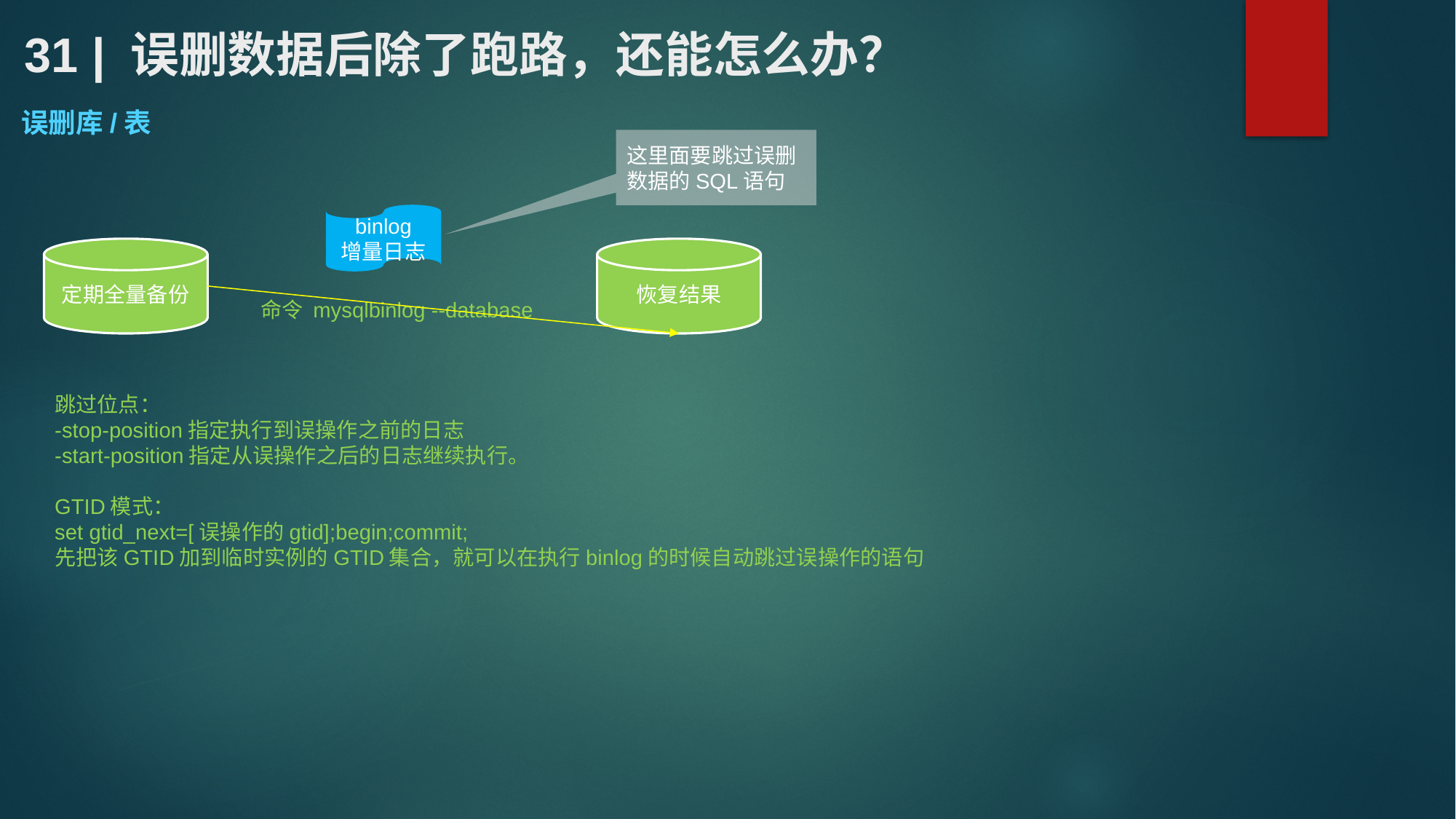

# 31 | 误删数据后除了跑路，还能怎么办？
误删库/表
这里面要跳过误删数据的SQL语句
binlog
增量日志
定期全量备份
恢复结果
命令 mysqlbinlog --database
跳过位点：
-stop-position指定执行到误操作之前的日志
-start-position指定从误操作之后的日志继续执行。

GTID模式：
set gtid_next=[误操作的gtid];begin;commit;
先把该GTID加到临时实例的GTID集合，就可以在执行binlog的时候自动跳过误操作的语句